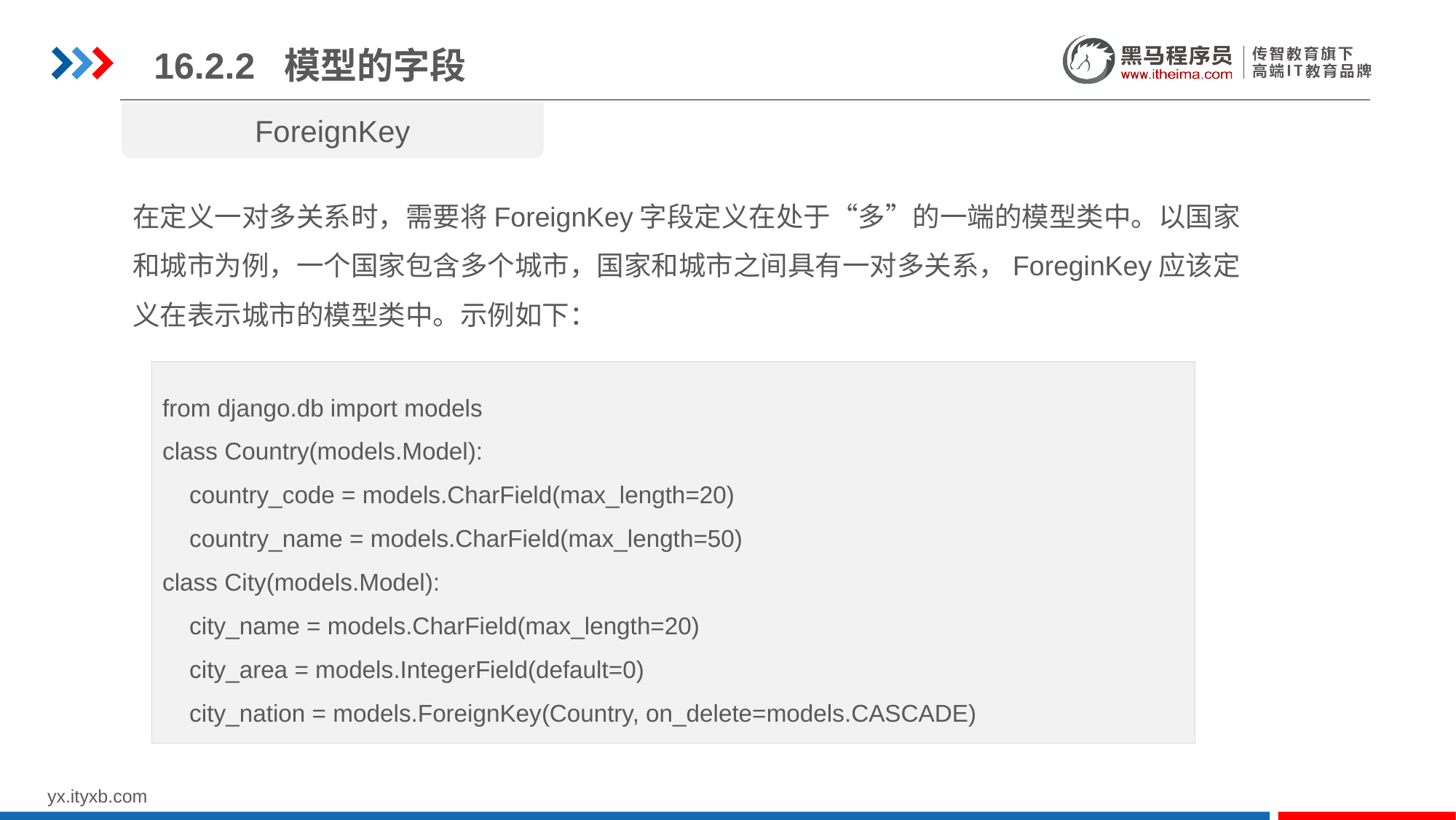

16.2.2  模型的字段

ForeignKey
在定义一对多关系时，需要将ForeignKey字段定义在处于“多”的一端的模型类中。以国家和城市为例，一个国家包含多个城市，国家和城市之间具有一对多关系，ForeginKey应该定义在表示城市的模型类中。示例如下：
from django.db import models
class Country(models.Model):
    country_code = models.CharField(max_length=20)
    country_name = models.CharField(max_length=50)
class City(models.Model):
    city_name = models.CharField(max_length=20)
    city_area = models.IntegerField(default=0)
    city_nation = models.ForeignKey(Country, on_delete=models.CASCADE)